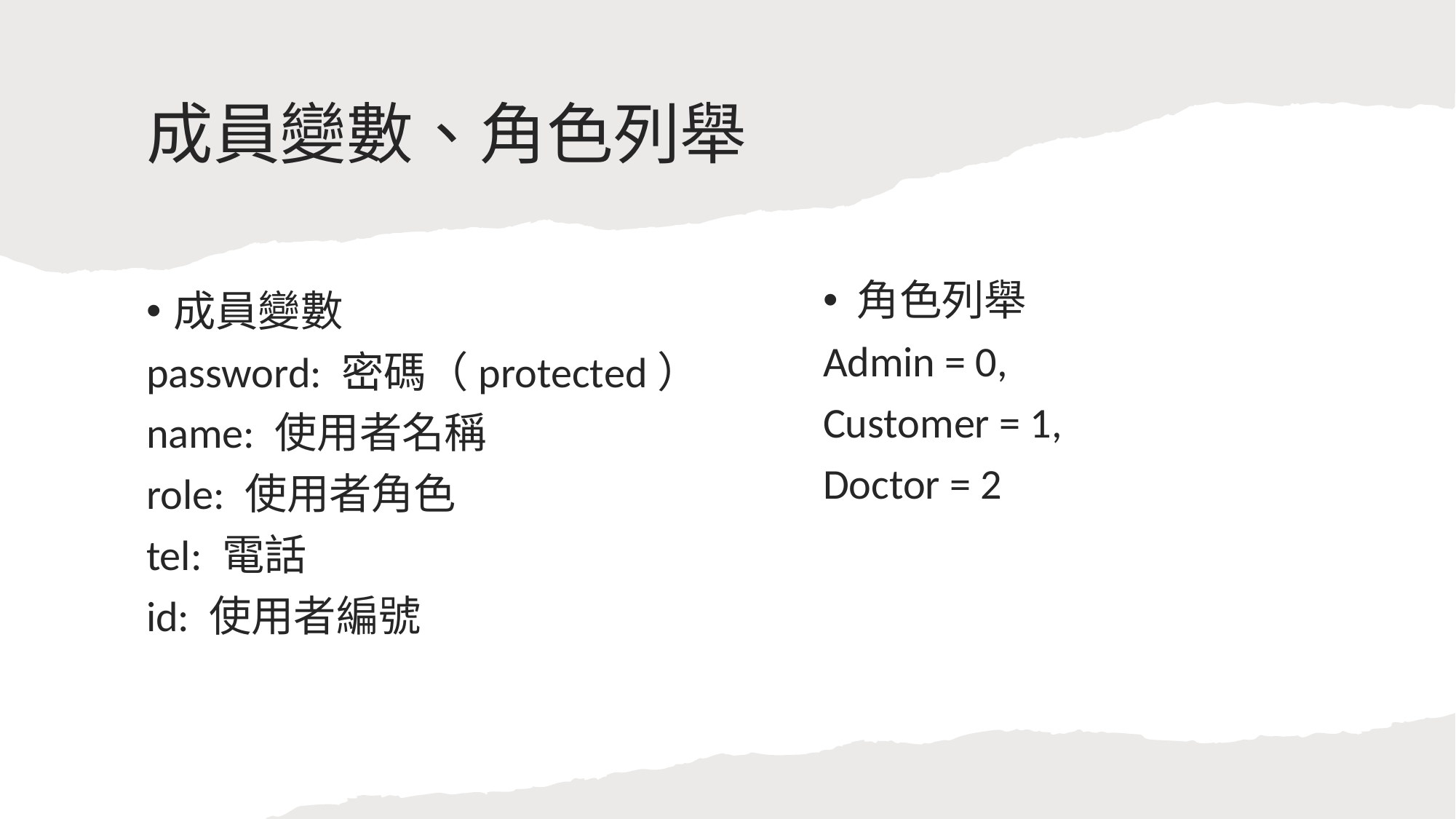

# 成員變數、角色列舉
角色列舉
Admin = 0,
Customer = 1,
Doctor = 2

成員變數
password: 密碼（protected）
name: 使用者名稱
role: 使用者角色
tel: 電話
id: 使用者編號